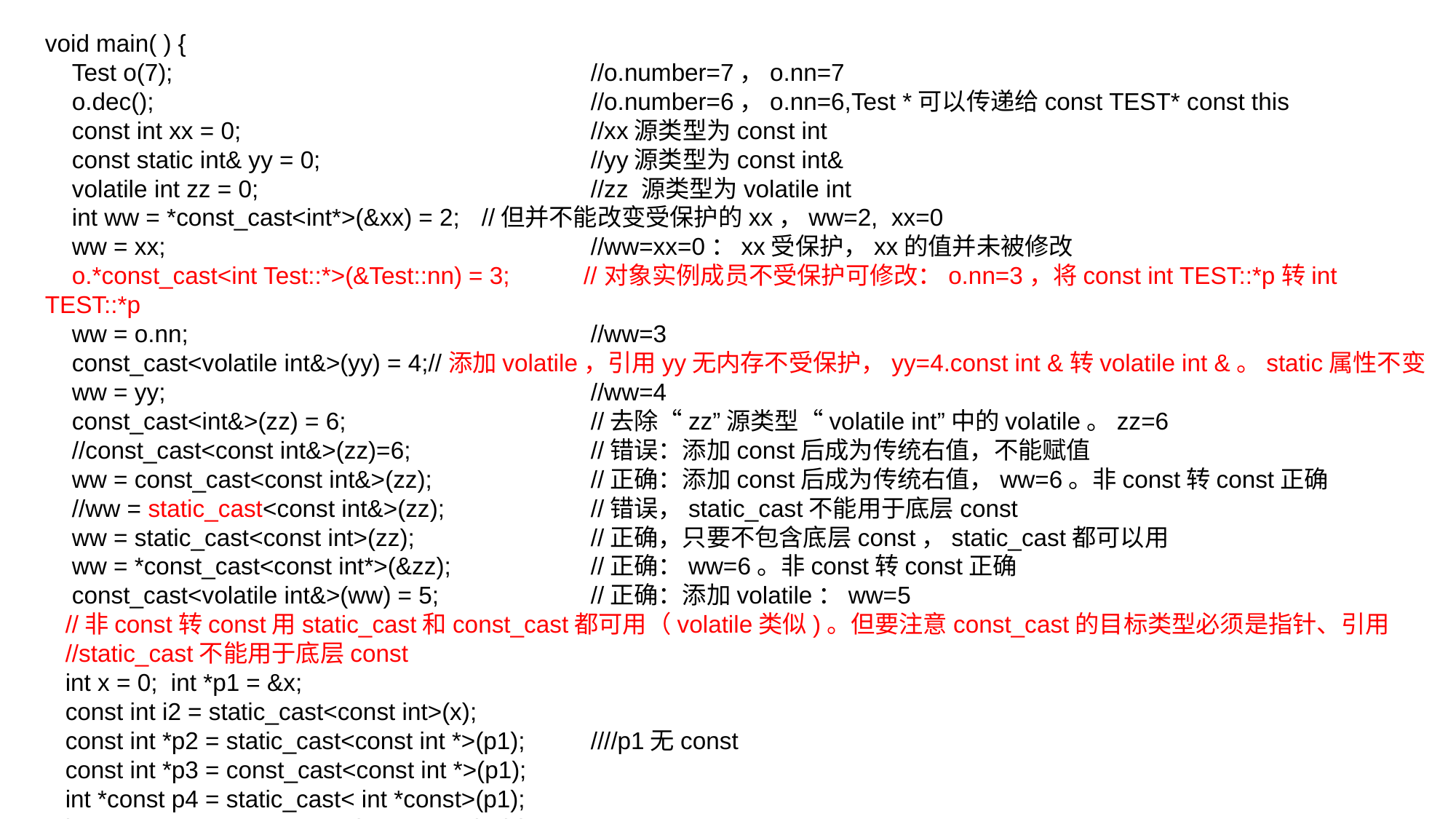

void main( ) {
    Test o(7);				//o.number=7，o.nn=7
    o.dec();					//o.number=6，o.nn=6,Test *可以传递给const TEST* const this
    const int xx = 0;				//xx源类型为const int
    const static int& yy = 0;			//yy源类型为const int&
    volatile int zz = 0; 			//zz 源类型为volatile int
    int ww = *const_cast<int*>(&xx) = 2;	//但并不能改变受保护的xx，ww=2,  xx=0
    ww = xx;				//ww=xx=0：xx受保护，xx的值并未被修改
    o.*const_cast<int Test::*>(&Test::nn) = 3;           //对象实例成员不受保护可修改：o.nn=3，将const int TEST::*p转int TEST::*p
    ww = o.nn;				//ww=3
    const_cast<volatile int&>(yy) = 4;//添加volatile，引用yy无内存不受保护，yy=4.const int &转volatile int &。static属性不变
    ww = yy;				//ww=4
    const_cast<int&>(zz) = 6;			//去除“zz”源类型“volatile int”中的volatile。zz=6
    //const_cast<const int&>(zz)=6;		//错误：添加const后成为传统右值，不能赋值
    ww = const_cast<const int&>(zz);		//正确：添加const后成为传统右值，ww=6。非const转const正确
    //ww = static_cast<const int&>(zz);		//错误，static_cast不能用于底层const
    ww = static_cast<const int>(zz);		//正确，只要不包含底层const，static_cast都可以用
    ww = *const_cast<const int*>(&zz);		//正确：ww=6。非const转const正确
    const_cast<volatile int&>(ww) = 5;		//正确：添加volatile：ww=5
   //非const转const用static_cast和const_cast都可用（volatile类似)。但要注意const_cast的目标类型必须是指针、引用
   //static_cast不能用于底层const
   int x = 0;  int *p1 = &x;
   const int i2 = static_cast<const int>(x);
   const int *p2 = static_cast<const int *>(p1);	////p1无const
   const int *p3 = const_cast<const int *>(p1);
   int *const p4 = static_cast< int *const>(p1);
   int *const p5 = const_cast<int *const>(p1);}